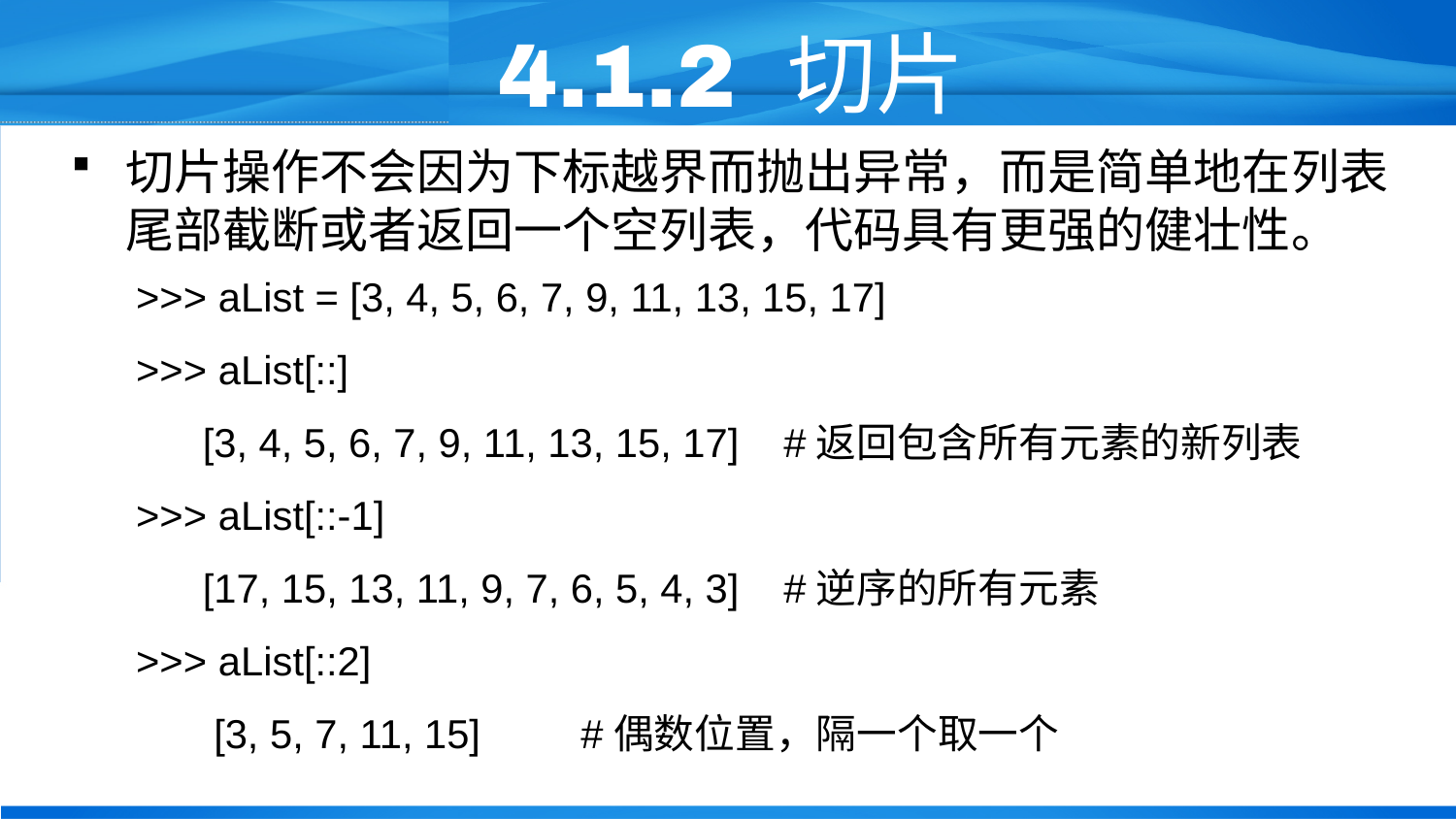

# 4.1.2 切片
切片操作不会因为下标越界而抛出异常，而是简单地在列表尾部截断或者返回一个空列表，代码具有更强的健壮性。
>>> aList = [3, 4, 5, 6, 7, 9, 11, 13, 15, 17]
>>> aList[::]
      [3, 4, 5, 6, 7, 9, 11, 13, 15, 17]    #返回包含所有元素的新列表
>>> aList[::-1]
      [17, 15, 13, 11, 9, 7, 6, 5, 4, 3]    #逆序的所有元素
>>> aList[::2]
       [3, 5, 7, 11, 15]         #偶数位置，隔一个取一个